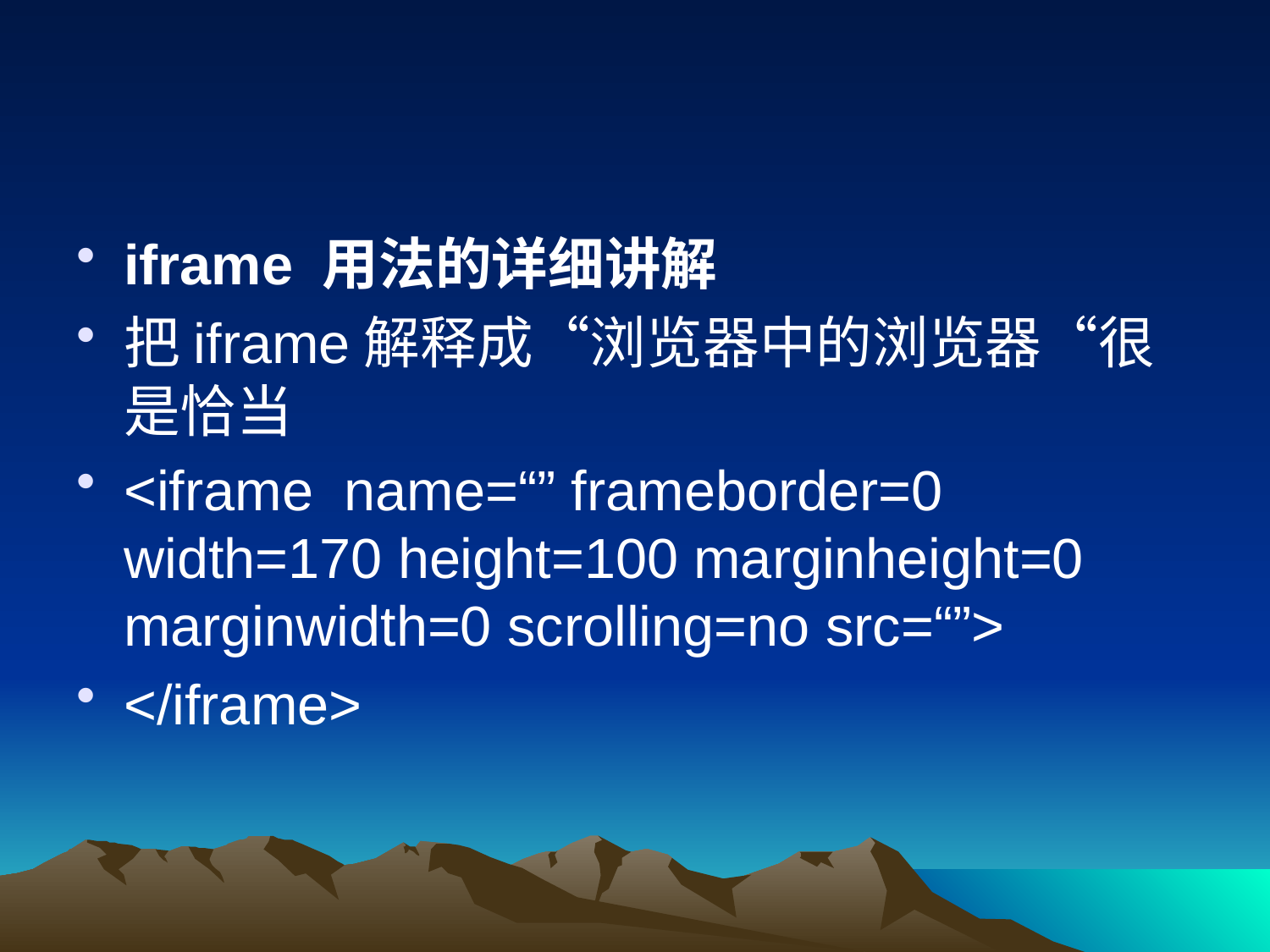

#
iframe 用法的详细讲解
把iframe解释成“浏览器中的浏览器“很是恰当
<iframe  name=“” frameborder=0 width=170 height=100 marginheight=0 marginwidth=0 scrolling=no src=“”>
</iframe>